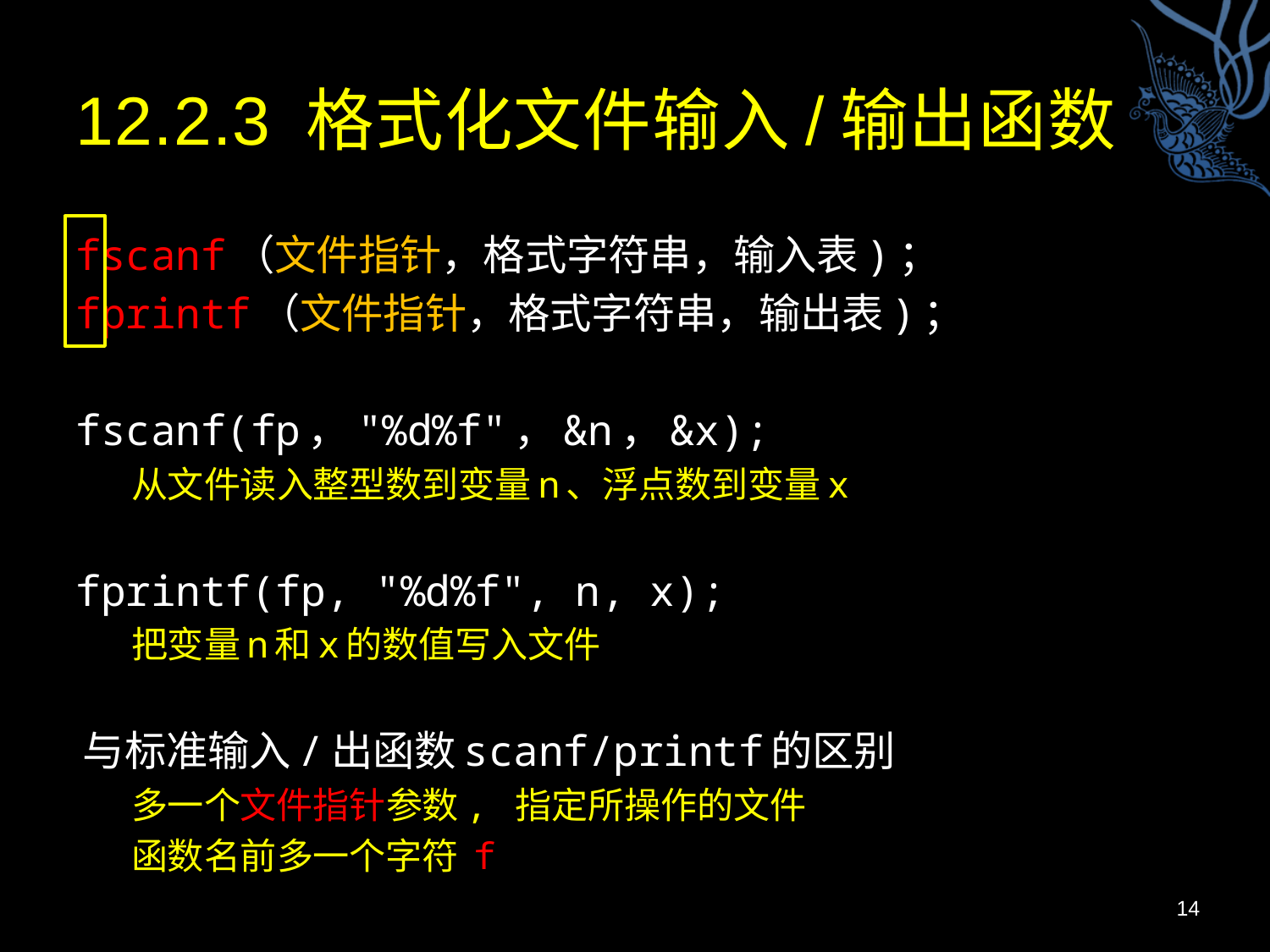

# 12.2.3 格式化文件输入/输出函数

fscanf（文件指针，格式字符串，输入表)；
fprintf（文件指针，格式字符串，输出表)；

fscanf(fp，"%d%f"，&n，&x);
从文件读入整型数到变量n、浮点数到变量x

fprintf(fp, "%d%f", n, x);
把变量n和x的数值写入文件

与标准输入/出函数scanf/printf的区别
多一个文件指针参数, 指定所操作的文件
函数名前多一个字符 f
14